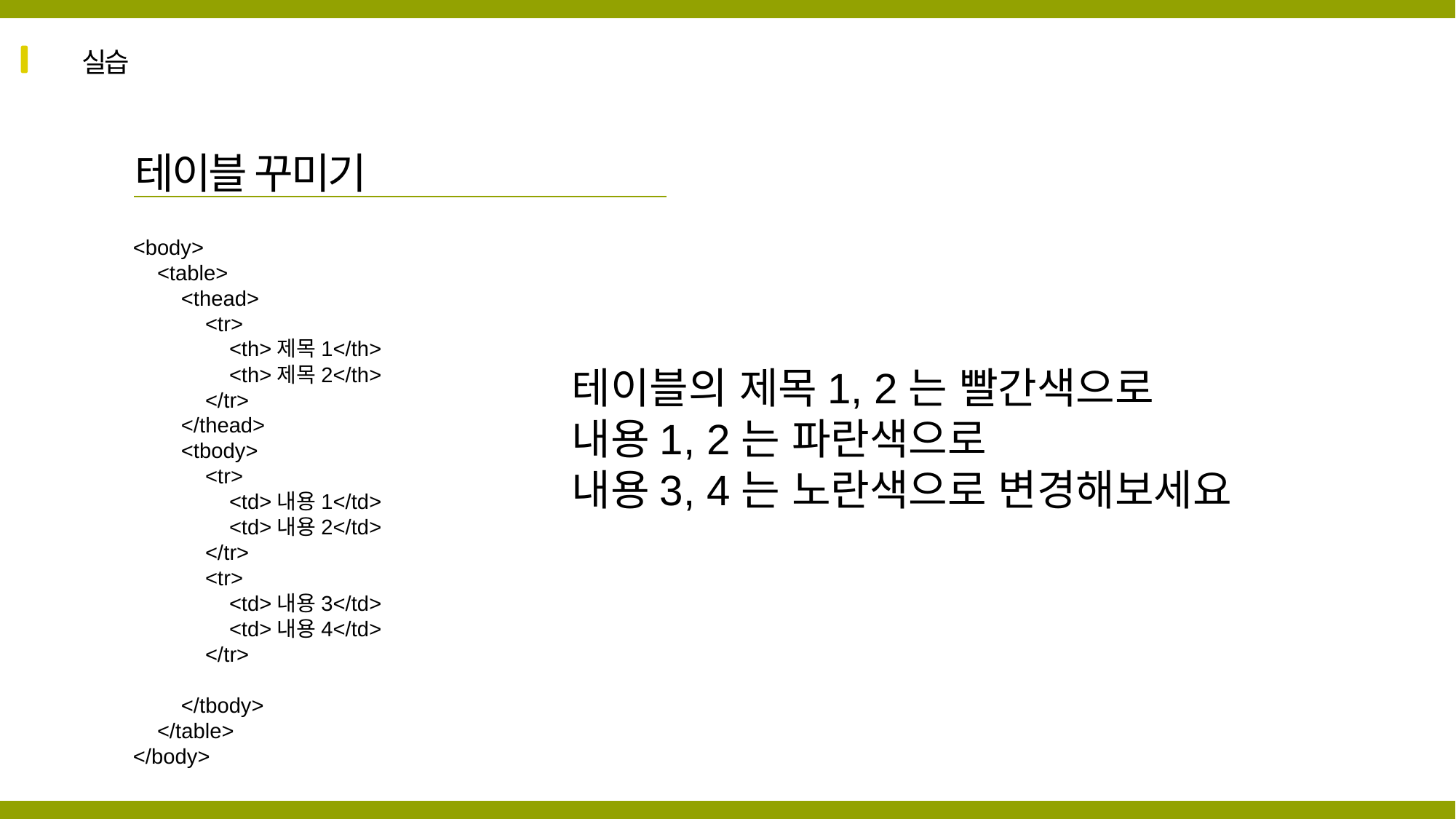

실습

테이블 꾸미기
<body>
    <table>
        <thead>
            <tr>
                <th>제목1</th>
                <th>제목2</th>
            </tr>
        </thead>
        <tbody>
            <tr>
                <td>내용1</td>
                <td>내용2</td>
            </tr>
            <tr>
                <td>내용3</td>
                <td>내용4</td>
            </tr>

        </tbody>
    </table>
</body>
테이블의 제목1, 2는 빨간색으로
내용1, 2는 파란색으로
내용3, 4는 노란색으로 변경해보세요